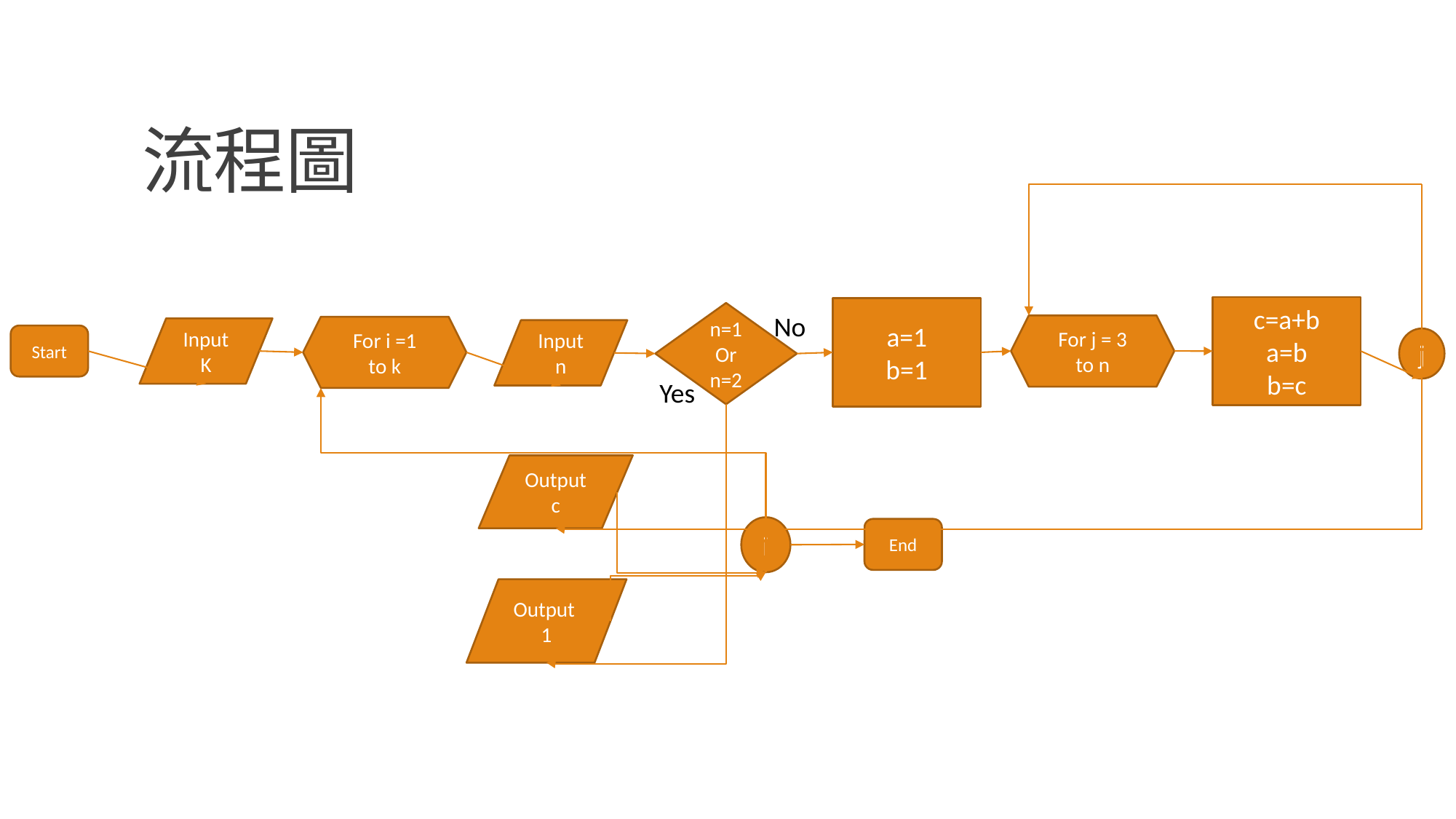

# 流程圖
c=a+b
a=b
b=c
a=1
b=1
n=1
Or n=2
No
For j = 3
to n
For i =1
to k
Input K
Input n
Start
j
Yes
Output c
i
End
Output
1